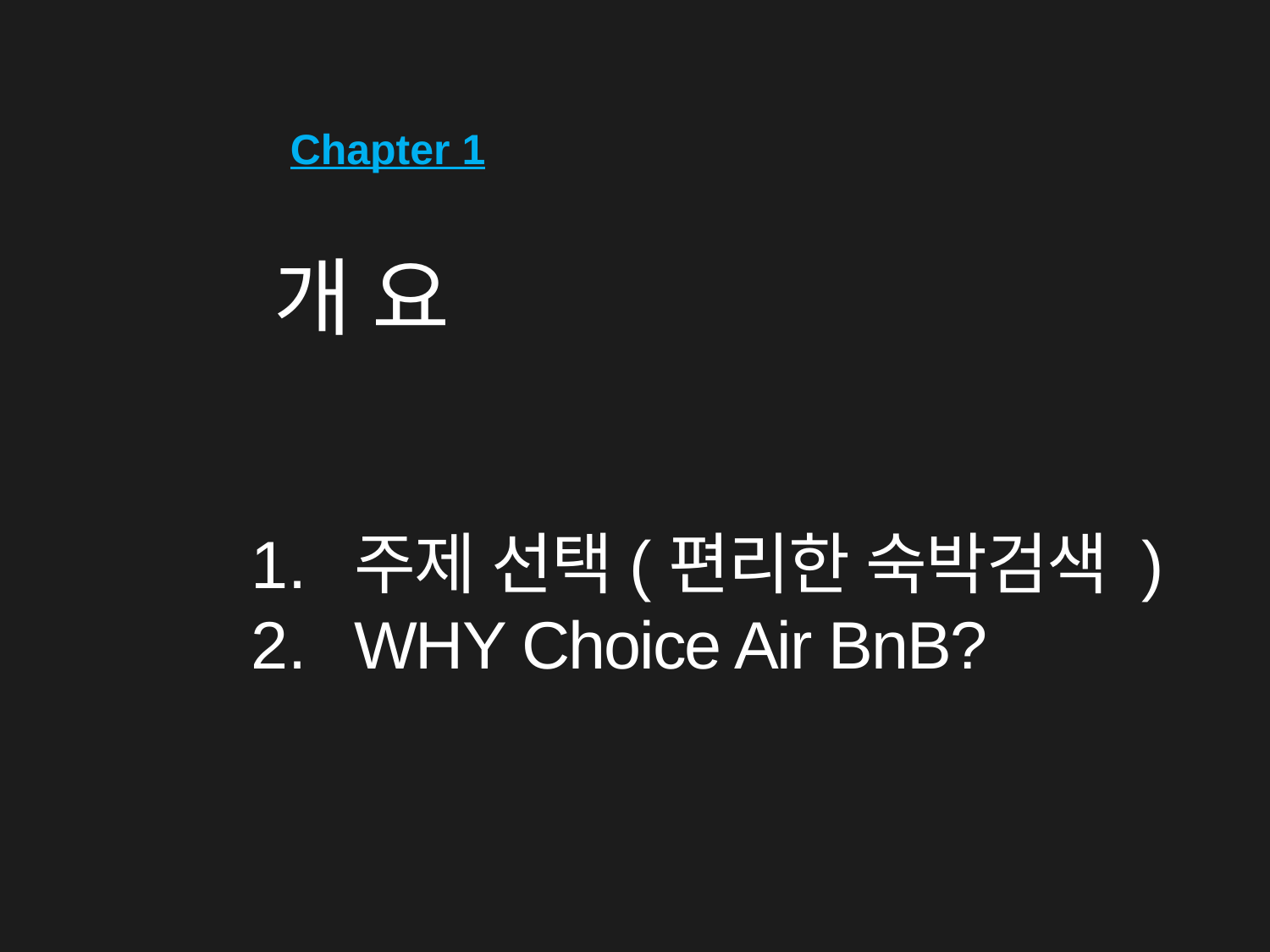

Chapter 1
# 개 요
주제 선택(편리한 숙박검색 )
WHY Choice Air BnB?